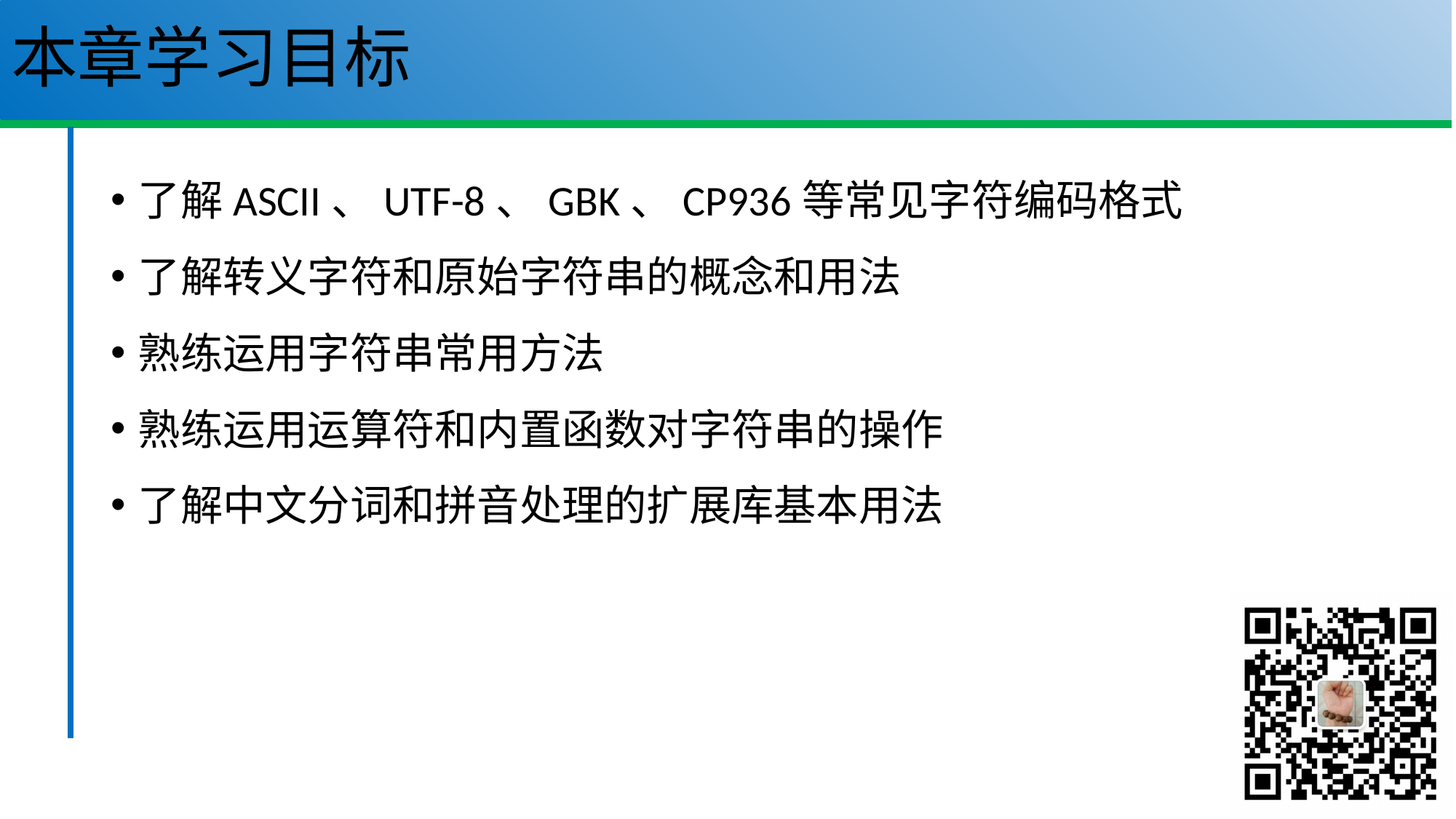

# 本章学习目标
了解ASCII、UTF-8、GBK、CP936等常见字符编码格式
了解转义字符和原始字符串的概念和用法
熟练运用字符串常用方法
熟练运用运算符和内置函数对字符串的操作
了解中文分词和拼音处理的扩展库基本用法
2